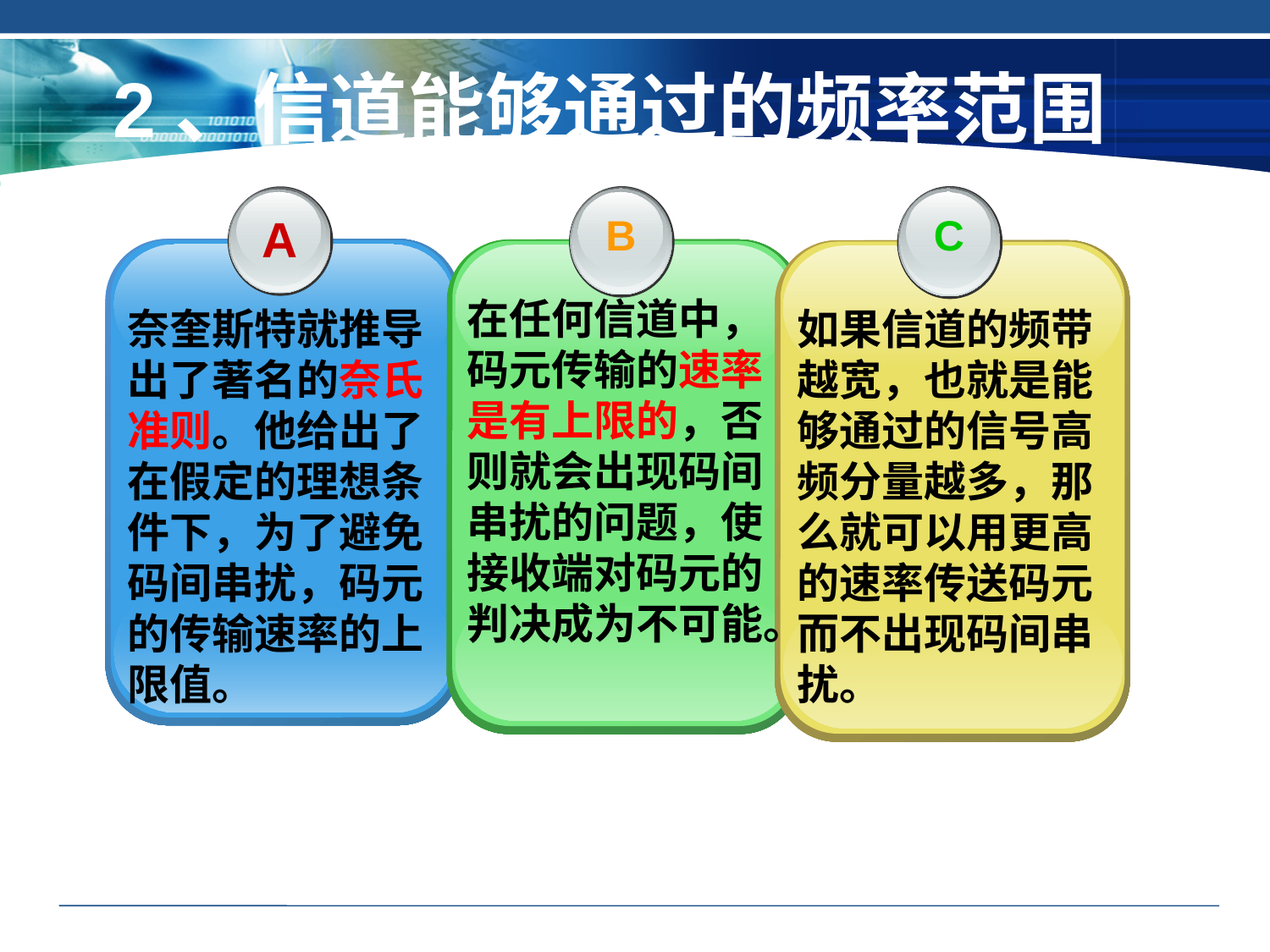

2、信道能够通过的频率范围

B

C

A

在任何信道中，码元传输的速率是有上限的，否则就会出现码间串扰的问题，使接收端对码元的判决成为不可能。
奈奎斯特就推导出了著名的奈氏准则。他给出了在假定的理想条件下，为了避免码间串扰，码元的传输速率的上限值。
如果信道的频带越宽，也就是能够通过的信号高频分量越多，那么就可以用更高的速率传送码元而不出现码间串扰。